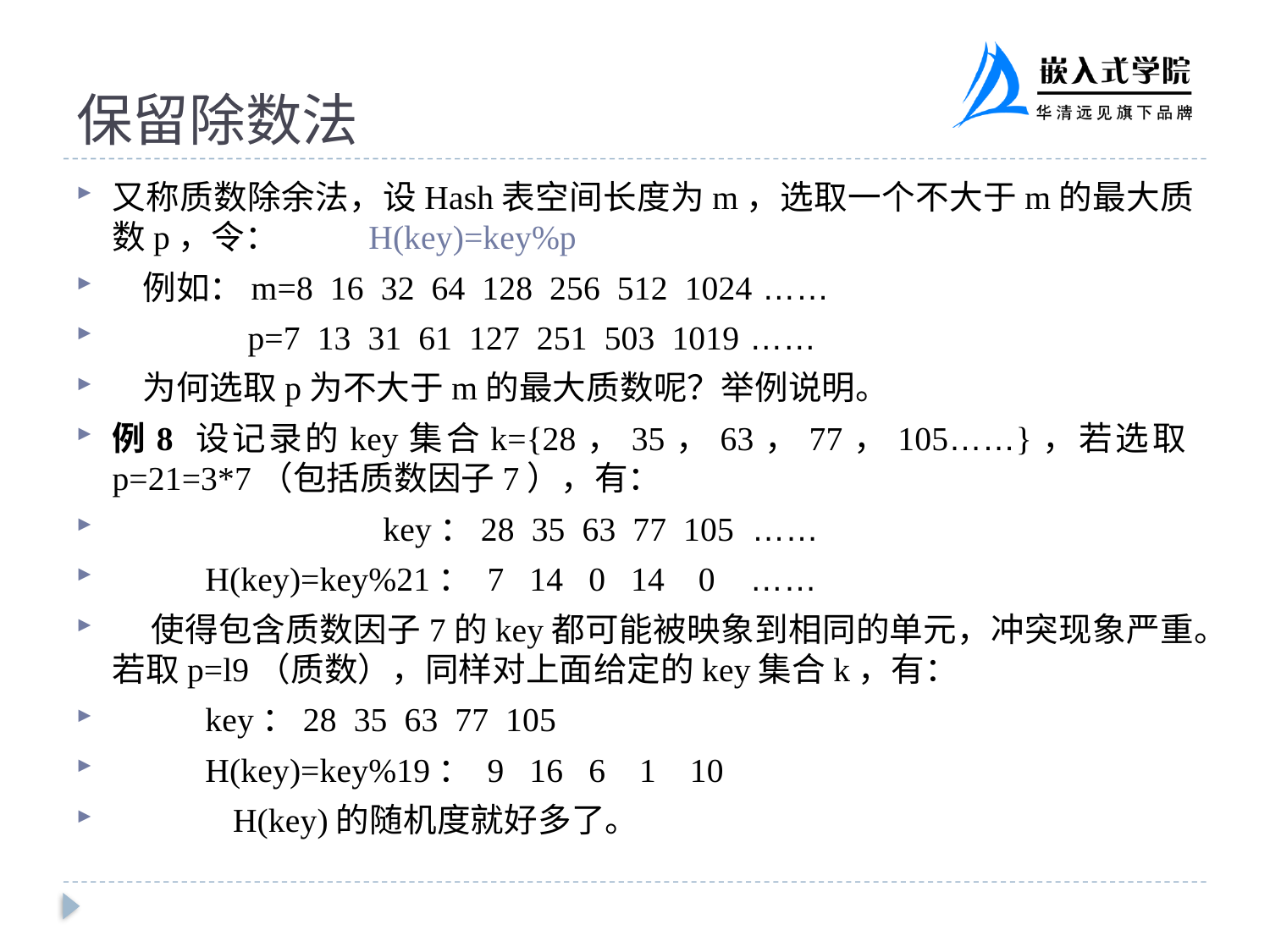

# 保留除数法
又称质数除余法，设Hash表空间长度为m，选取一个不大于m的最大质数p，令：     	 H(key)=key%p
   例如：m=8  16  32  64  128  256  512  1024 ……
                p=7  13  31  61  127  251  503  1019 ……
   为何选取p为不大于m的最大质数呢？举例说明。
例8 设记录的key集合k={28，35，63，77，105……}，若选取p=21=3*7（包括质数因子7），有：
                                key：28  35  63  77  105  ……
           H(key)=key%21： 7   14   0   14    0    ……
    使得包含质数因子7的key都可能被映象到相同的单元，冲突现象严重。若取p=l9（质数），同样对上面给定的key集合k，有：
           key：28  35  63  77  105
           H(key)=key%19： 9   16   6    1    10
	H(key)的随机度就好多了。

170